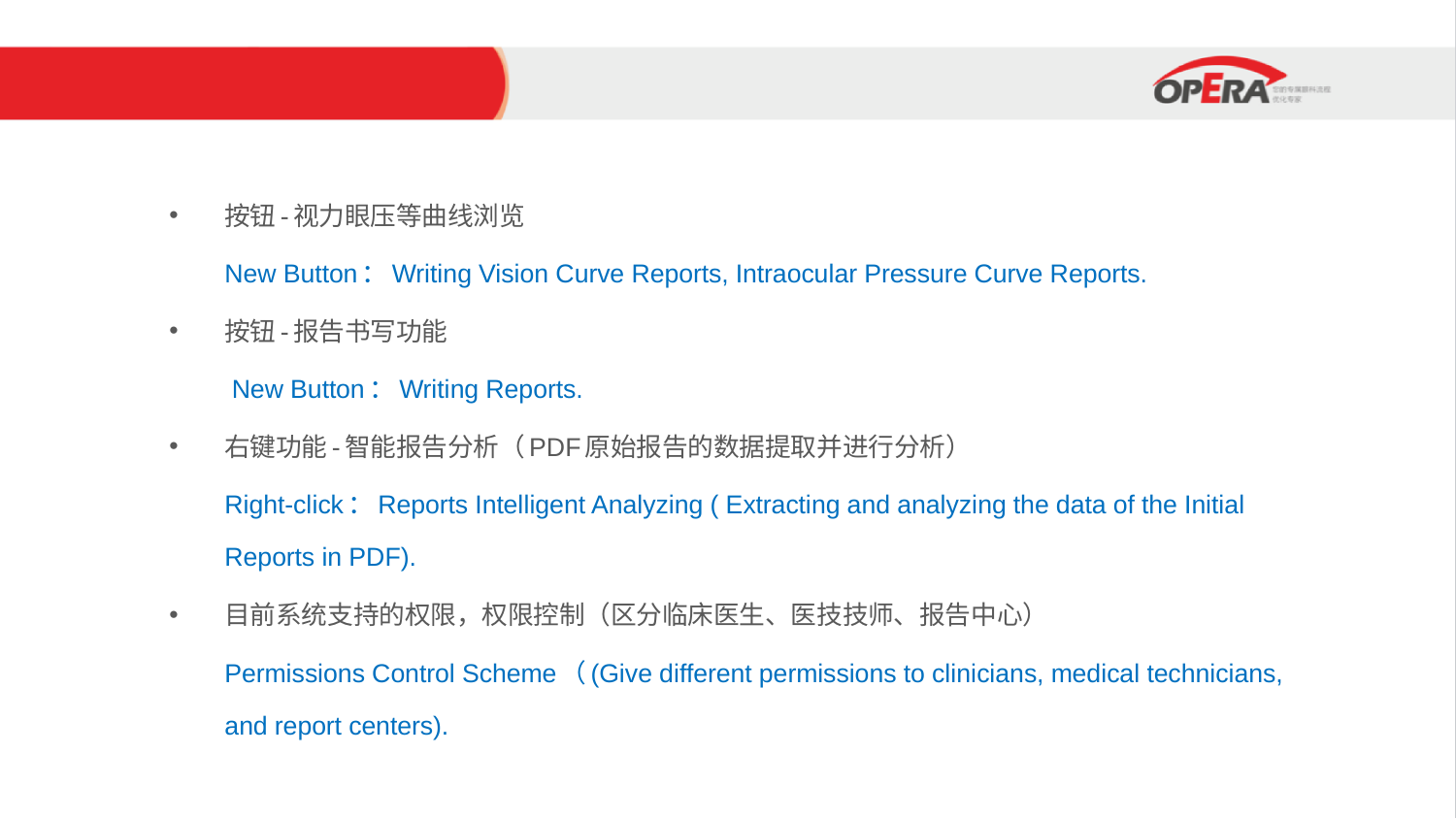

#
按钮-视力眼压等曲线浏览
	New Button：Writing Vision Curve Reports, Intraocular Pressure Curve Reports.
按钮-报告书写功能
	 New Button：Writing Reports.
右键功能-智能报告分析（PDF原始报告的数据提取并进行分析）
	Right-click：Reports Intelligent Analyzing ( Extracting and analyzing the data of the Initial Reports in PDF).
目前系统支持的权限，权限控制（区分临床医生、医技技师、报告中心）
	Permissions Control Scheme（(Give different permissions to clinicians, medical technicians, and report centers).